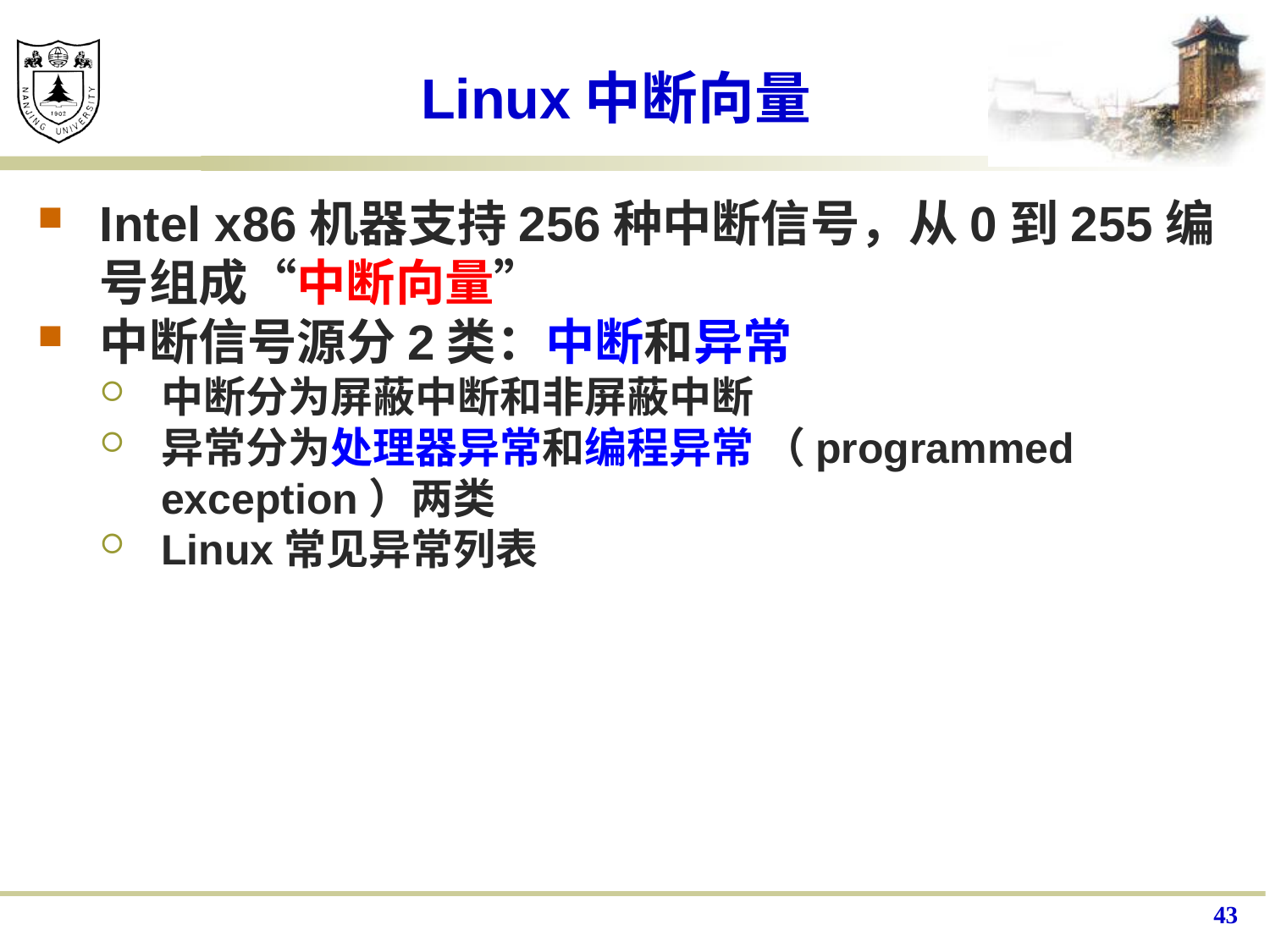

# Linux中断向量
Intel x86机器支持256种中断信号，从0到255编号组成“中断向量”
中断信号源分2类：中断和异常
中断分为屏蔽中断和非屏蔽中断
异常分为处理器异常和编程异常 （programmed exception）两类
Linux常见异常列表

43